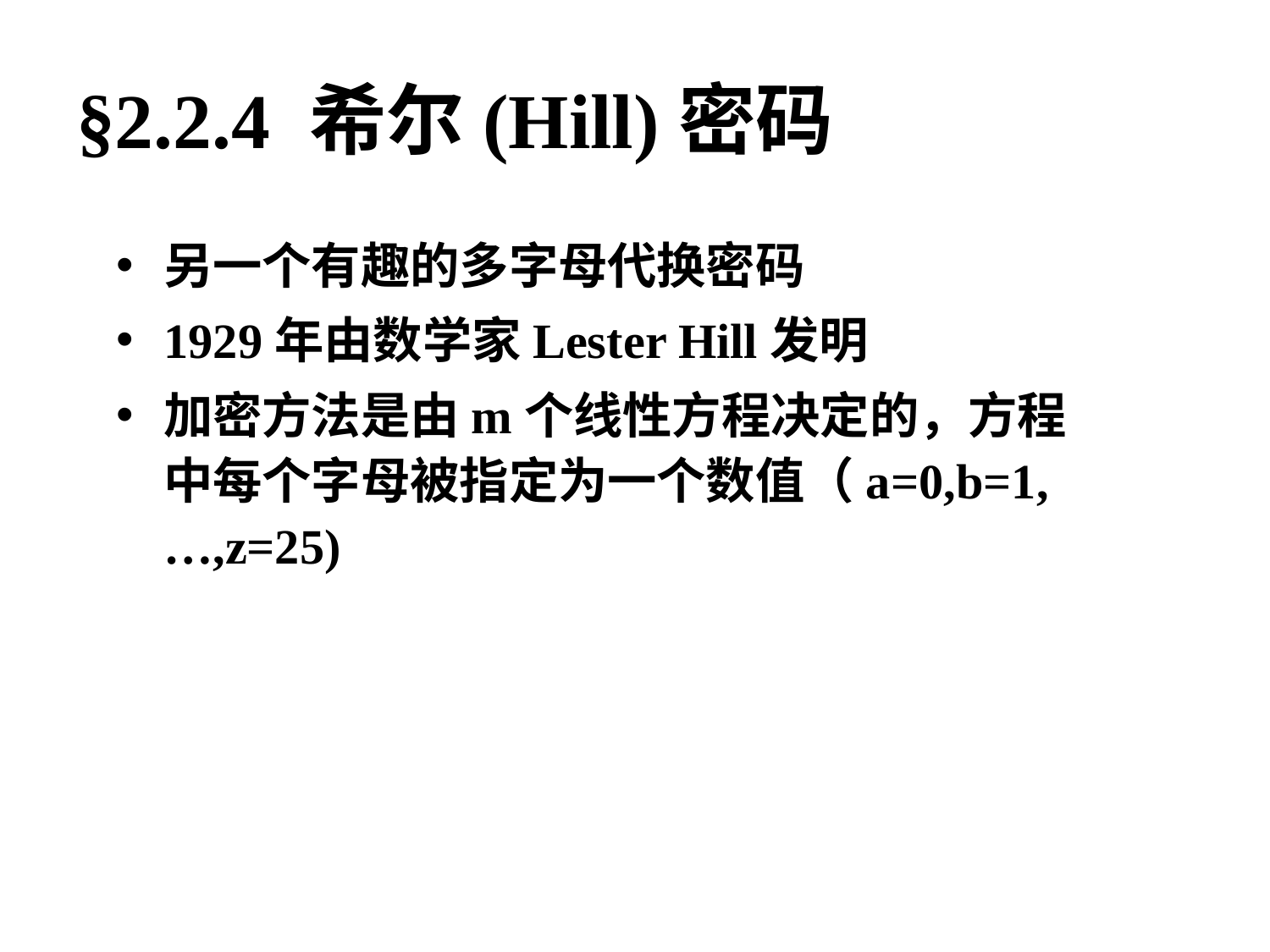

# §2.2.4 希尔(Hill)密码
另一个有趣的多字母代换密码
1929年由数学家Lester Hill发明
加密方法是由m个线性方程决定的，方程中每个字母被指定为一个数值（a=0,b=1,…,z=25)